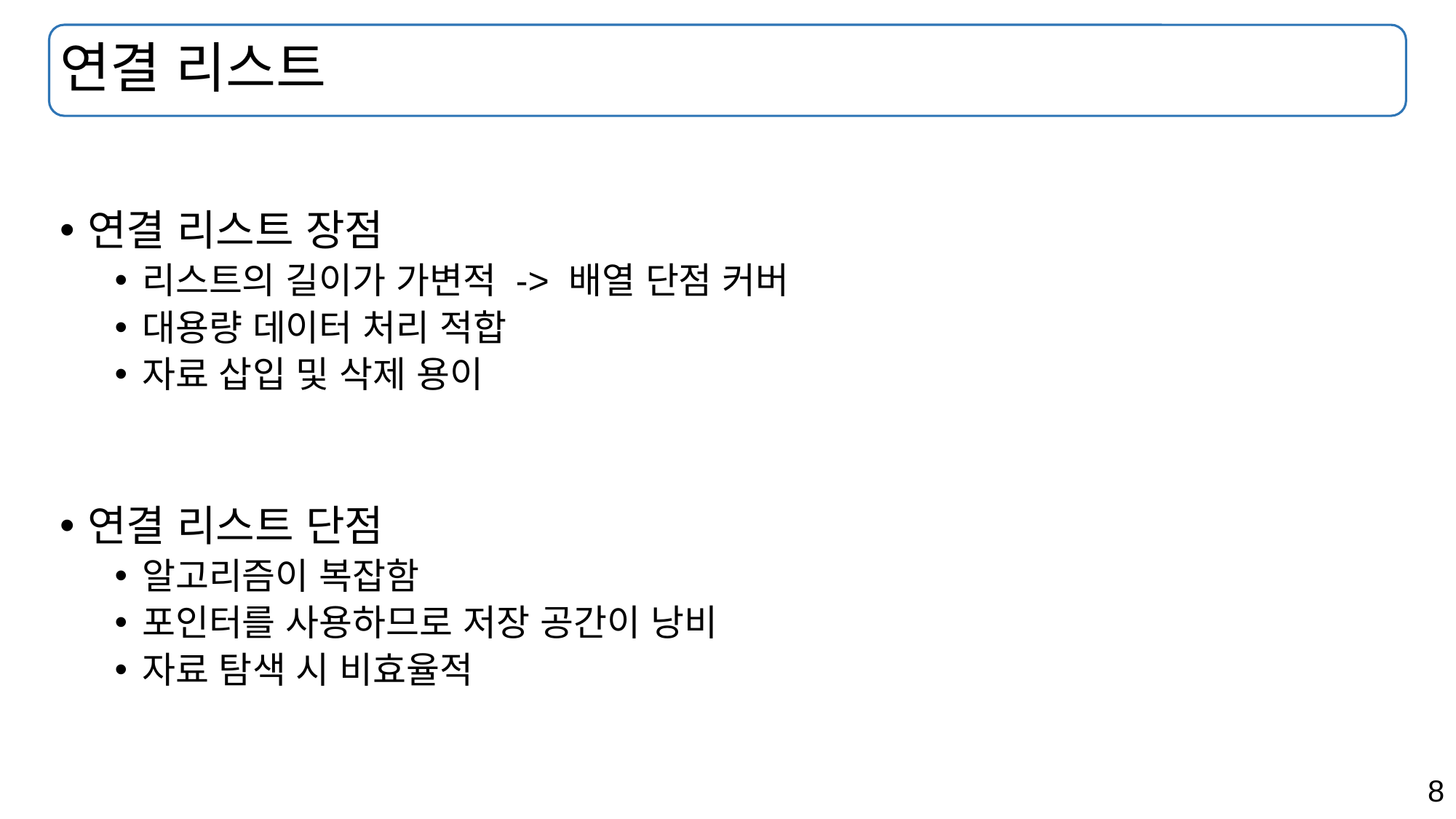

# 연결 리스트

연결 리스트 장점
리스트의 길이가 가변적 -> 배열 단점 커버
대용량 데이터 처리 적합
자료 삽입 및 삭제 용이

연결 리스트 단점
알고리즘이 복잡함
포인터를 사용하므로 저장 공간이 낭비
자료 탐색 시 비효율적